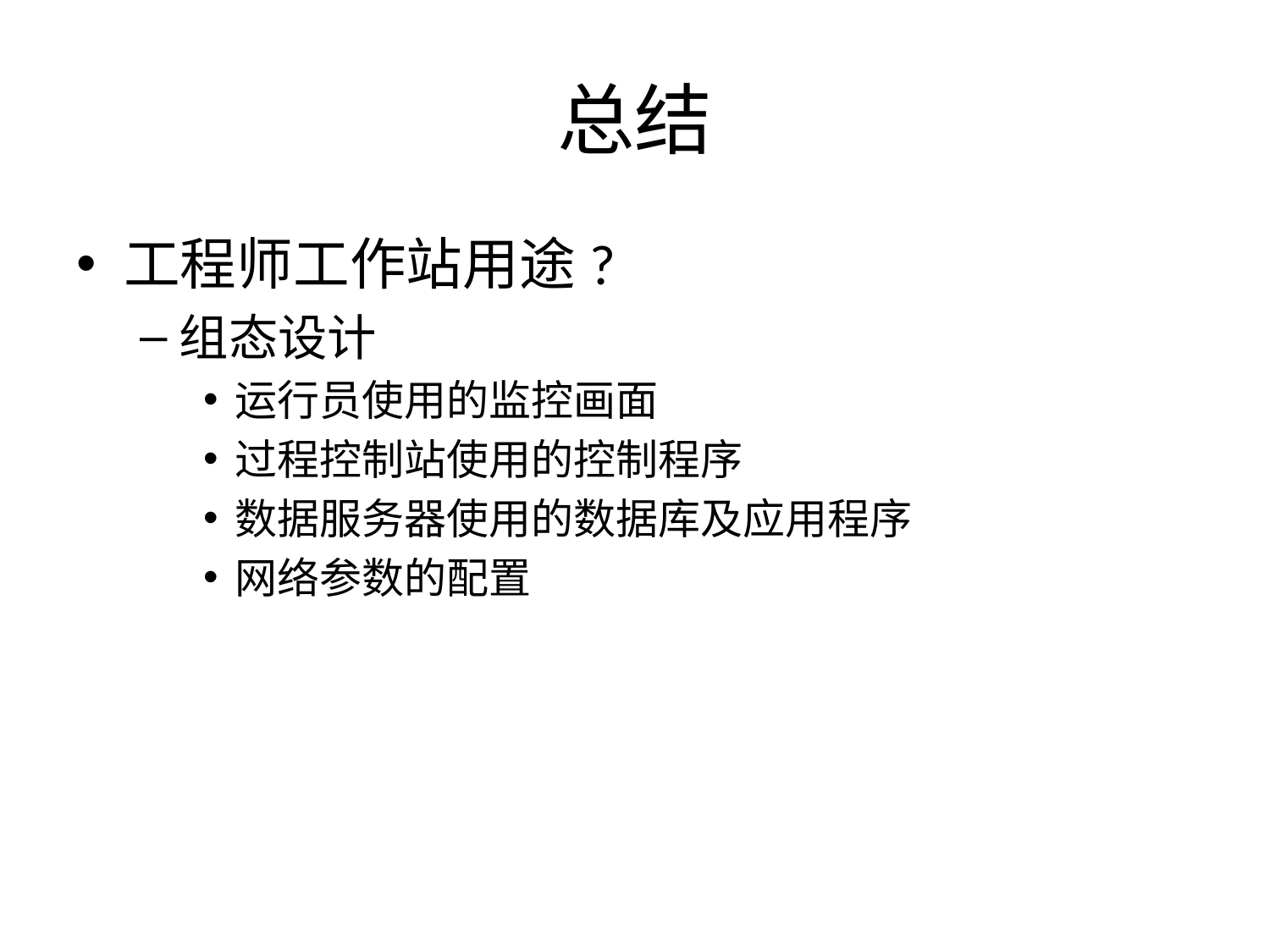

# 总结
工程师工作站用途?
组态设计
运行员使用的监控画面
过程控制站使用的控制程序
数据服务器使用的数据库及应用程序
网络参数的配置